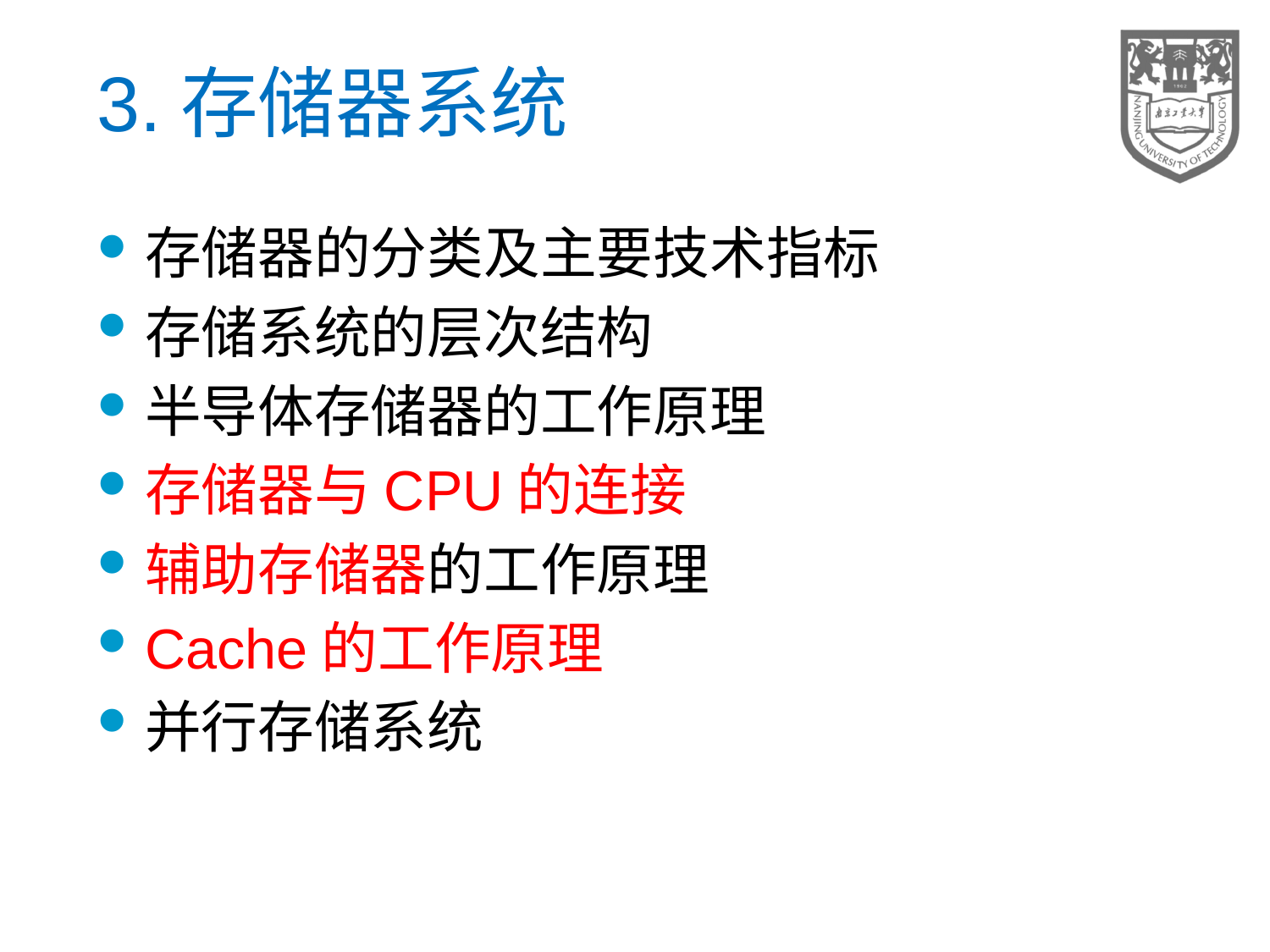

# 3.存储器系统
存储器的分类及主要技术指标
存储系统的层次结构
半导体存储器的工作原理
存储器与CPU的连接
辅助存储器的工作原理
Cache的工作原理
并行存储系统